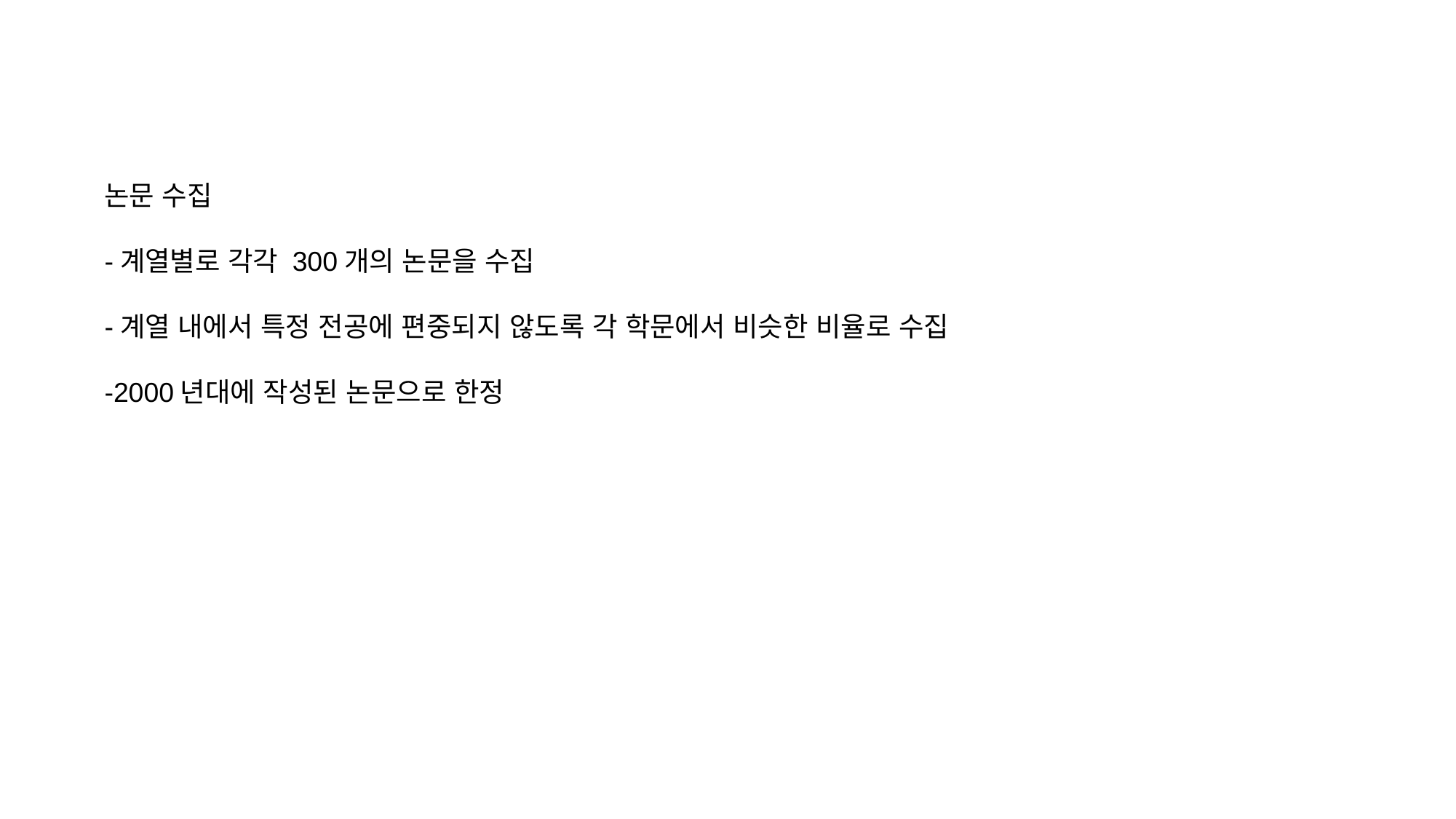

논문 수집

-계열별로 각각 300개의 논문을 수집

-계열 내에서 특정 전공에 편중되지 않도록 각 학문에서 비슷한 비율로 수집

-2000년대에 작성된 논문으로 한정